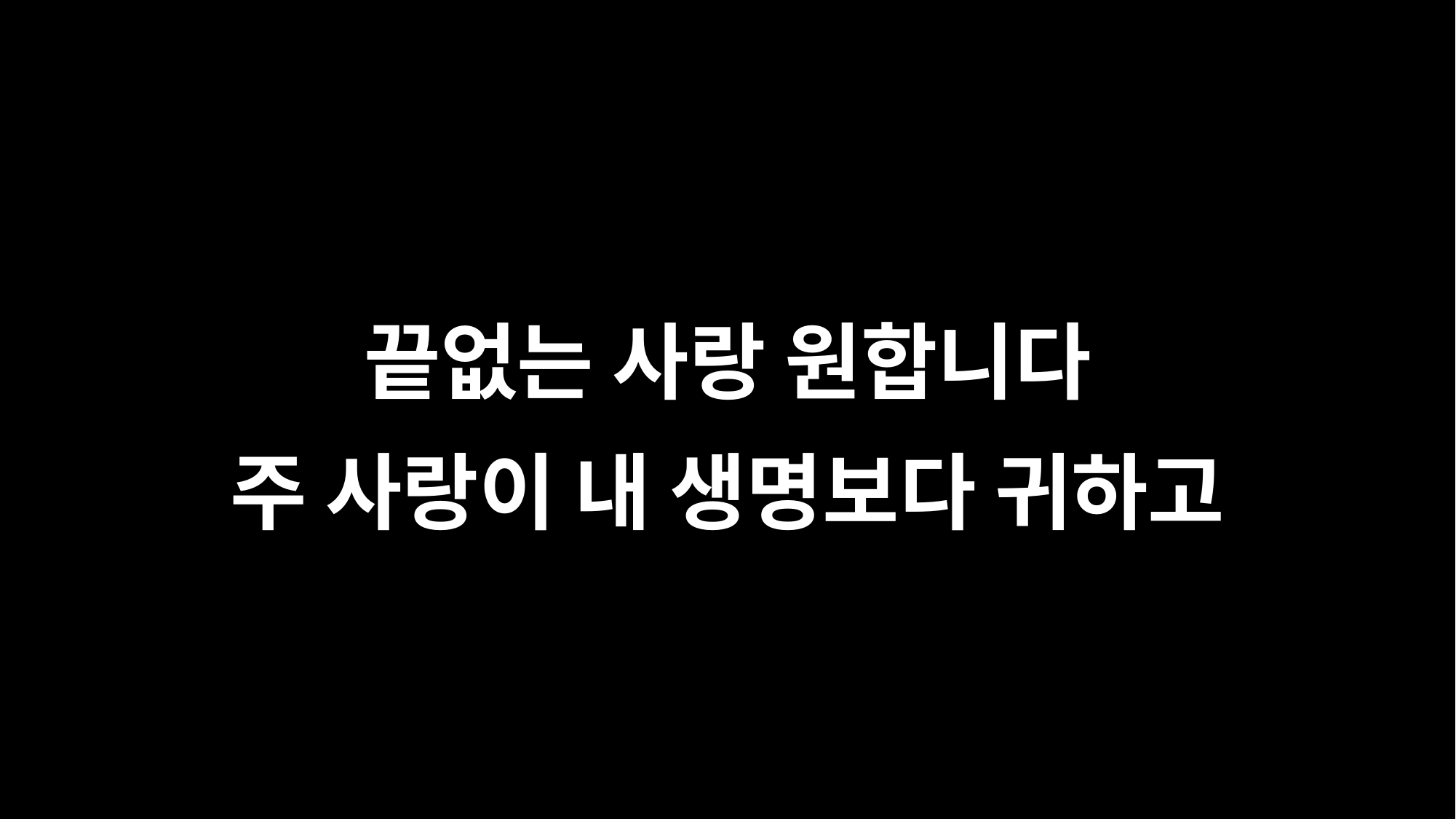

끝없는 사랑 원합니다
주 사랑이 내 생명보다 귀하고